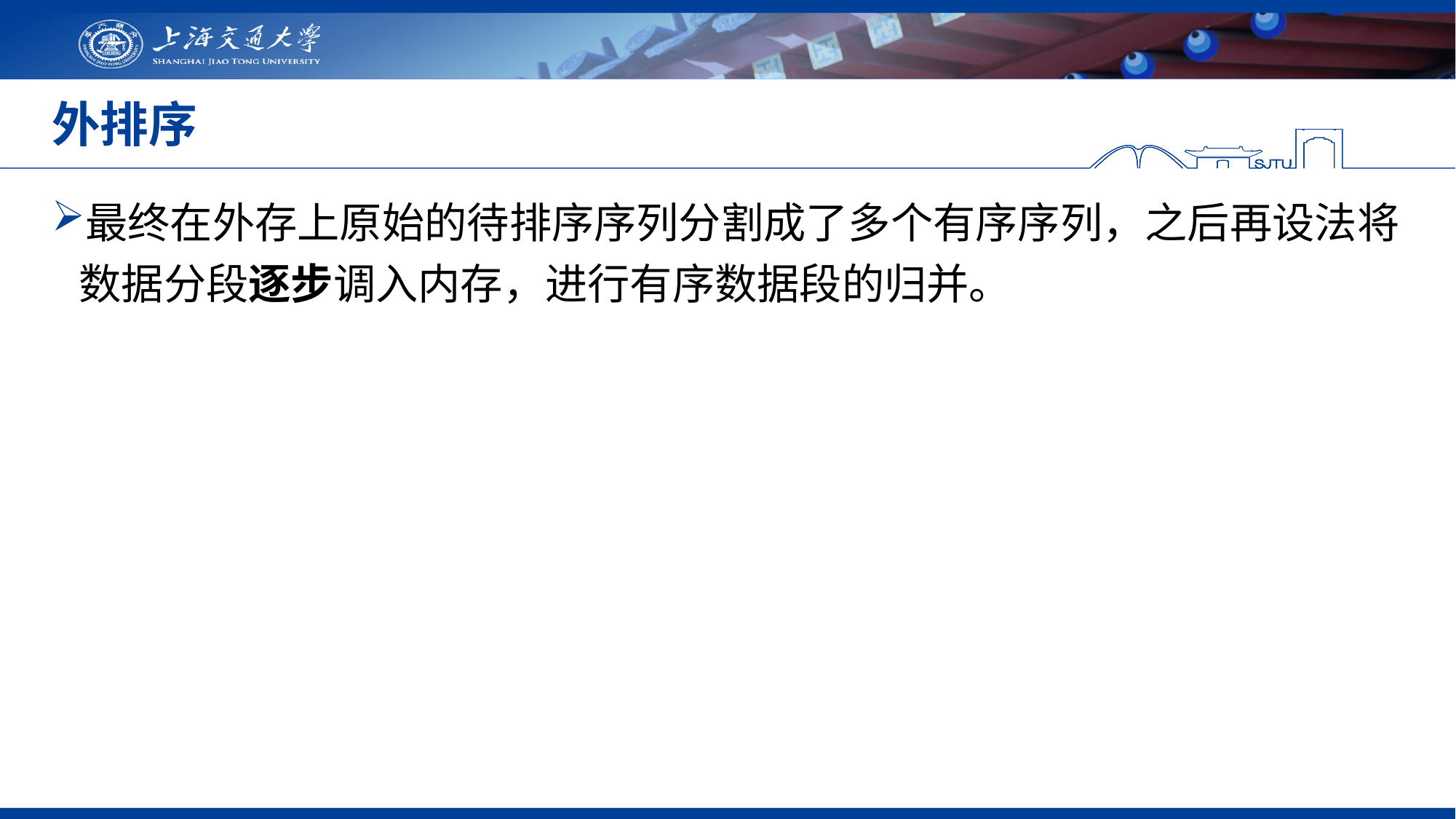

# 外排序
最终在外存上原始的待排序序列分割成了多个有序序列，之后再设法将数据分段逐步调入内存，进行有序数据段的归并。